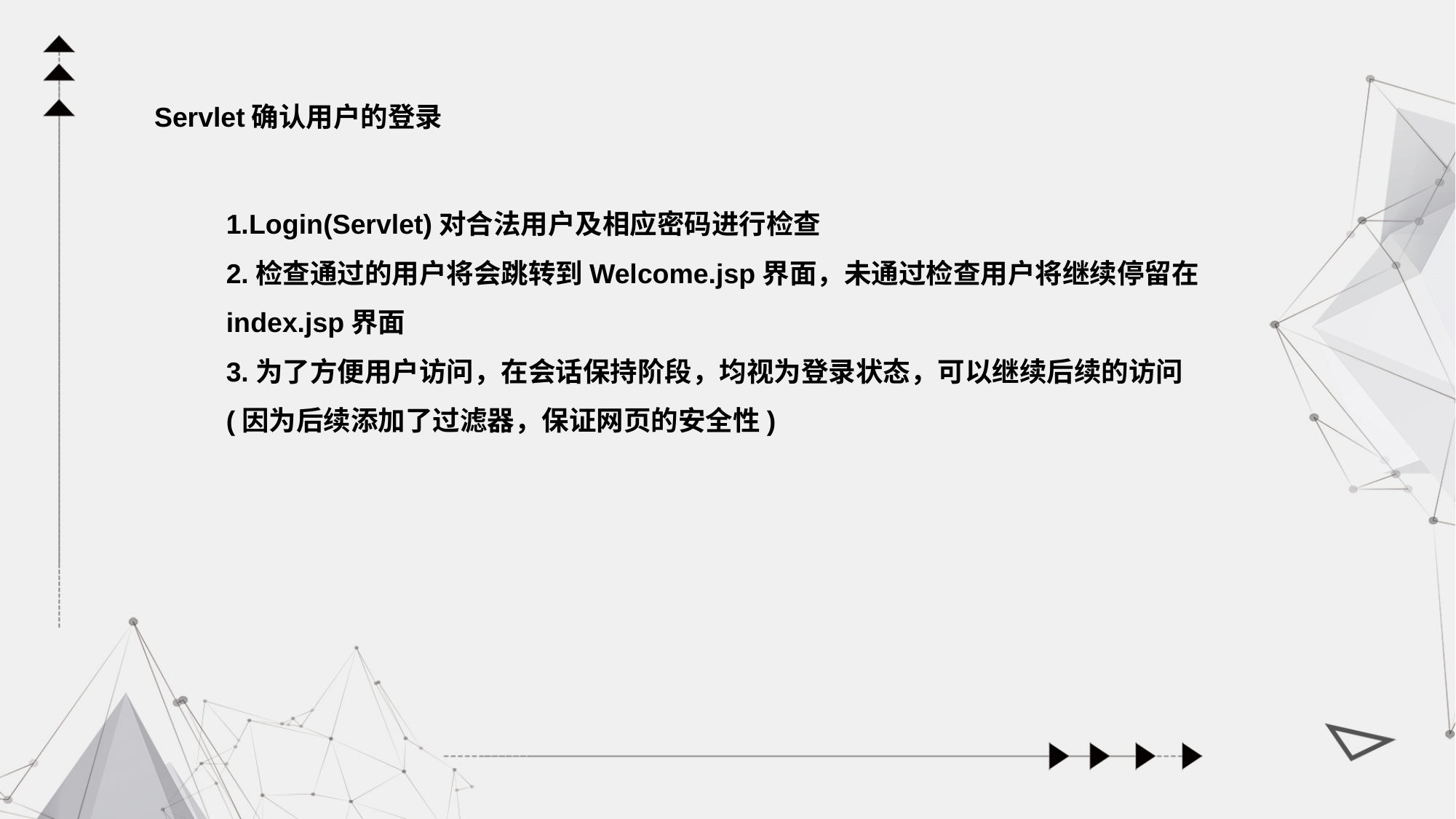

Servlet确认用户的登录
1.Login(Servlet)对合法用户及相应密码进行检查
2.检查通过的用户将会跳转到Welcome.jsp界面，未通过检查用户将继续停留在index.jsp界面
3.为了方便用户访问，在会话保持阶段，均视为登录状态，可以继续后续的访问(因为后续添加了过滤器，保证网页的安全性)